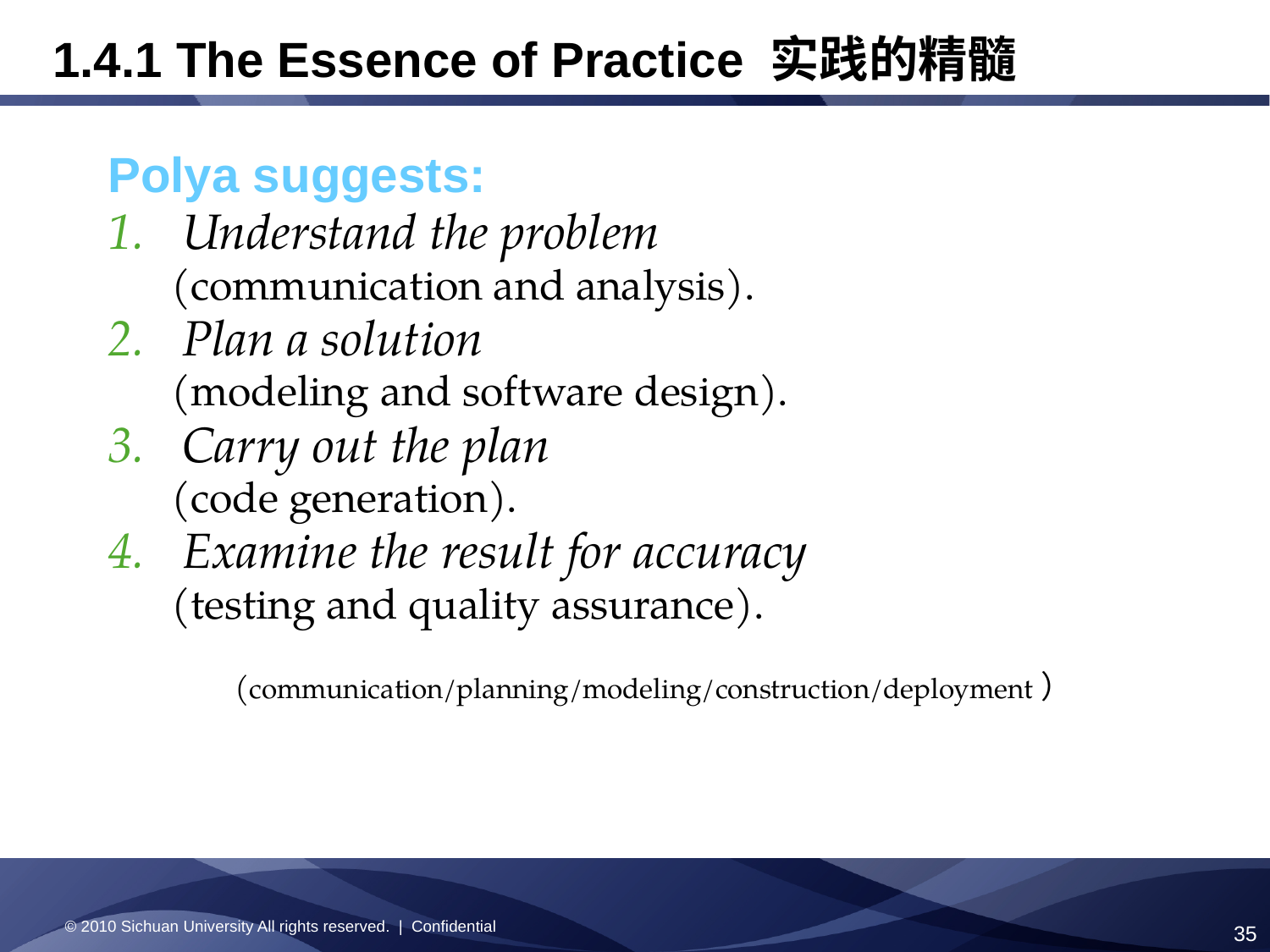

Polya suggests:
Understand the problem
(communication and analysis).
Plan a solution
(modeling and software design).
Carry out the plan
(code generation).
Examine the result for accuracy
(testing and quality assurance).

(communication/planning/modeling/construction/deployment）

1.4.1 The Essence of Practice 实践的精髓
© 2010 Sichuan University All rights reserved.  |  Confidential
35